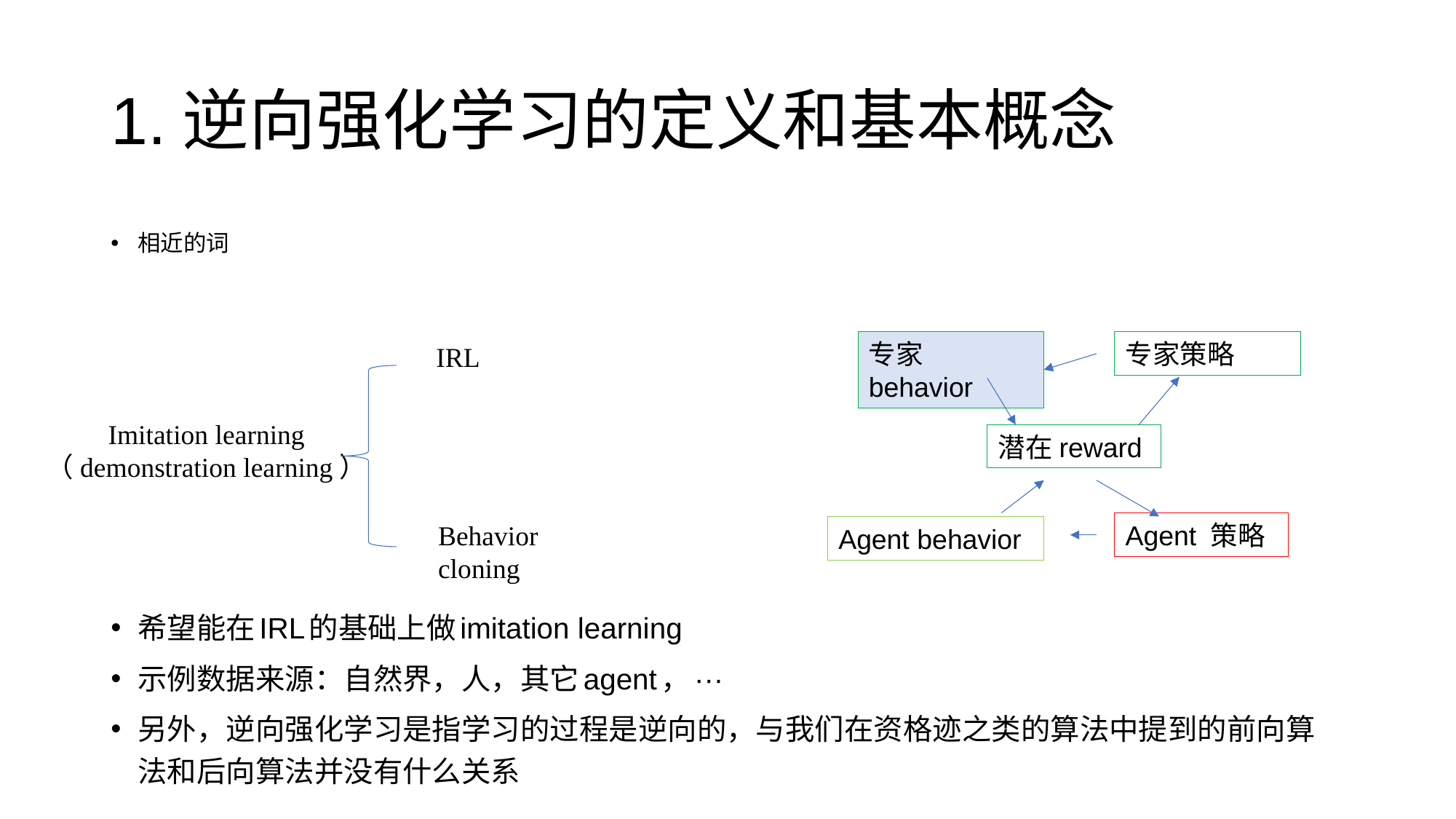

# 1.逆向强化学习的定义和基本概念
相近的词

希望能在IRL的基础上做imitation learning
示例数据来源：自然界，人，其它agent，···
另外，逆向强化学习是指学习的过程是逆向的，与我们在资格迹之类的算法中提到的前向算法和后向算法并没有什么关系

专家behavior
专家策略
IRL

Imitation learning
（demonstration learning）
潜在reward
Behavior cloning
Agent 策略
Agent behavior